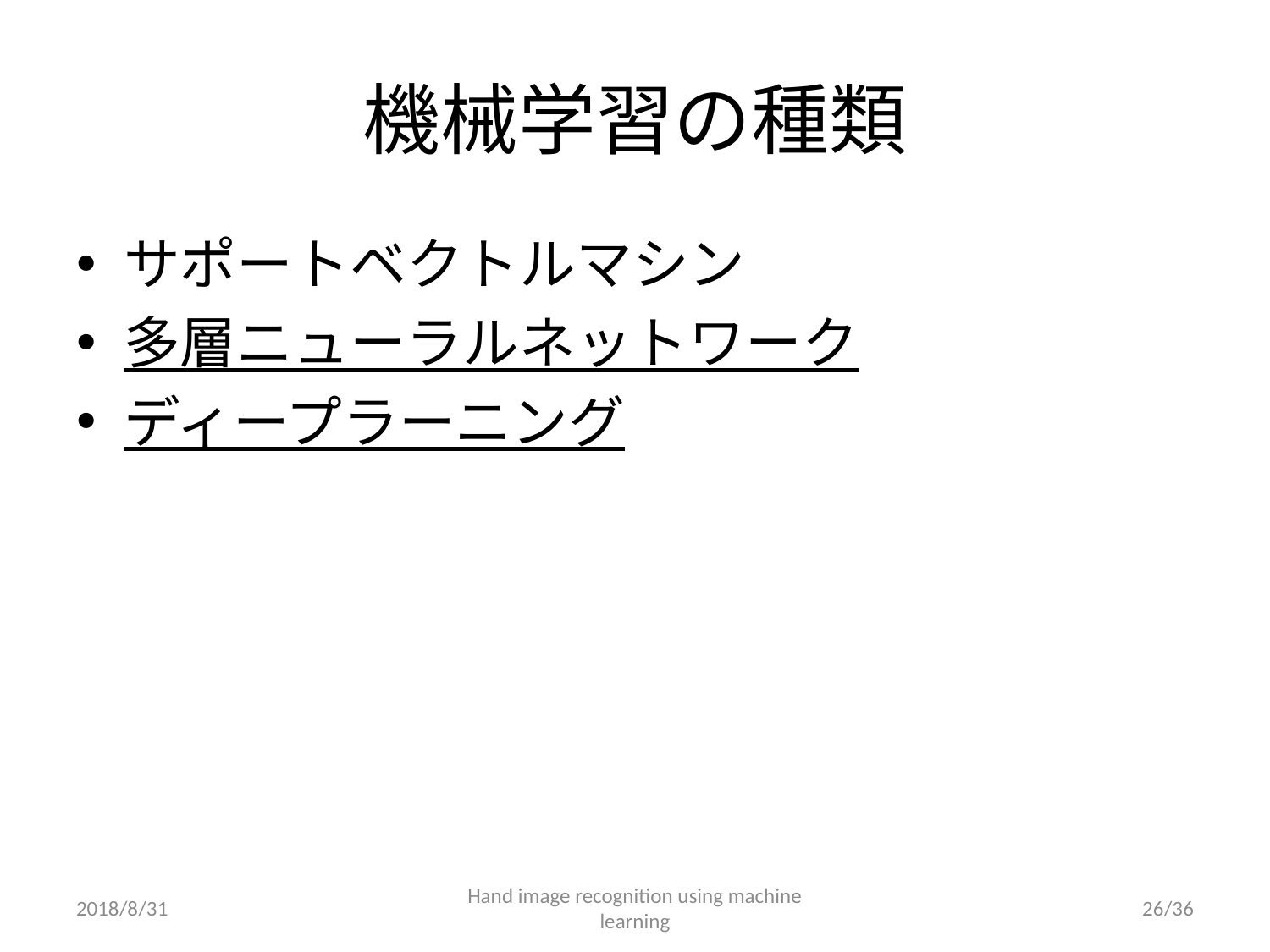

# 機械学習の種類
サポートベクトルマシン
多層ニューラルネットワーク
ディープラーニング
2018/8/31
Hand image recognition using machine learning
26/36